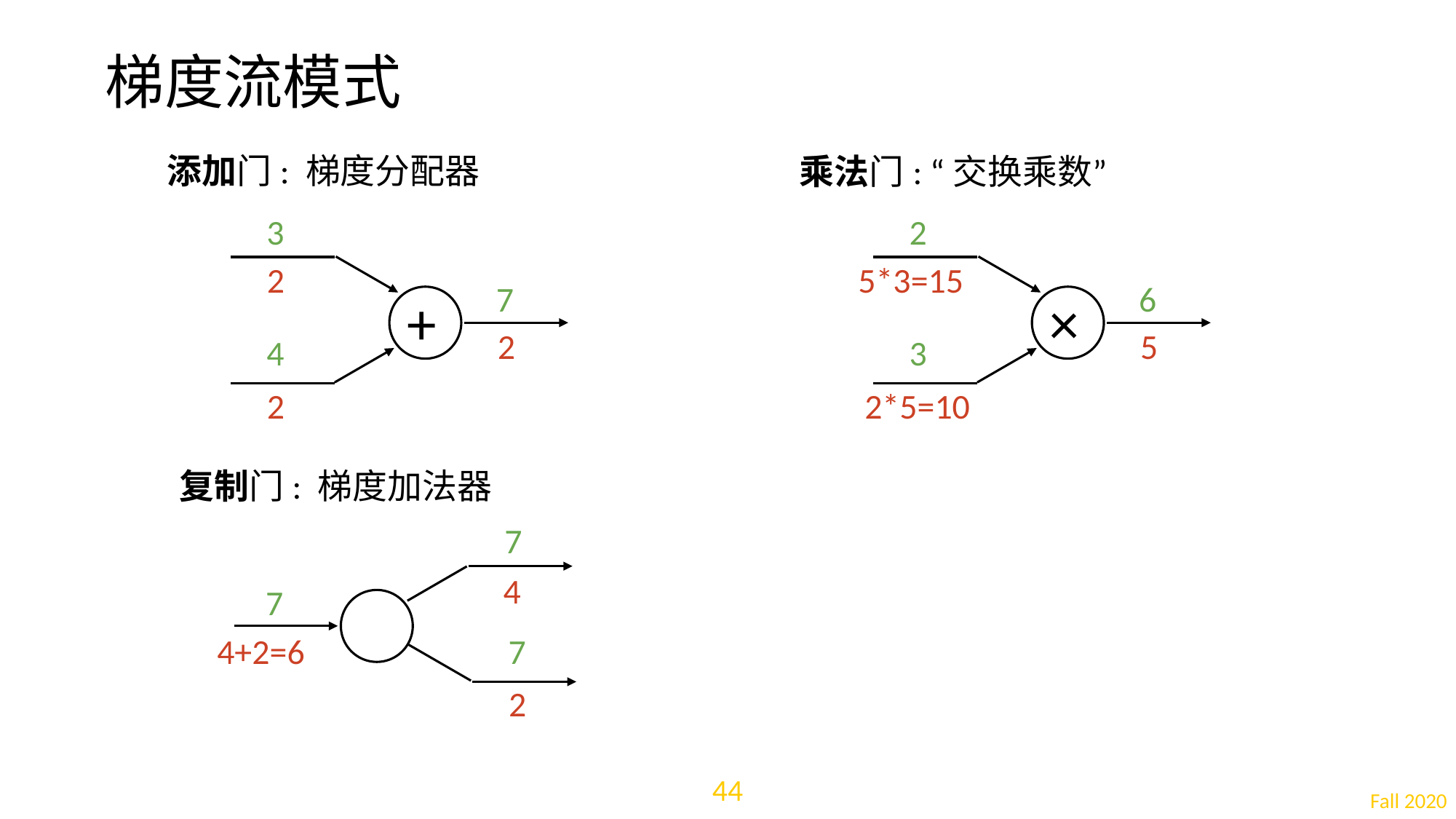

# 梯度流模式
添加门: 梯度分配器
乘法门: “交换乘数”

3
2
2
5*3=15

7
6
+
×

2
5
4
3

2
2*5=10

复制门: 梯度加法器
7
4
7

4+2=6
7

2

44